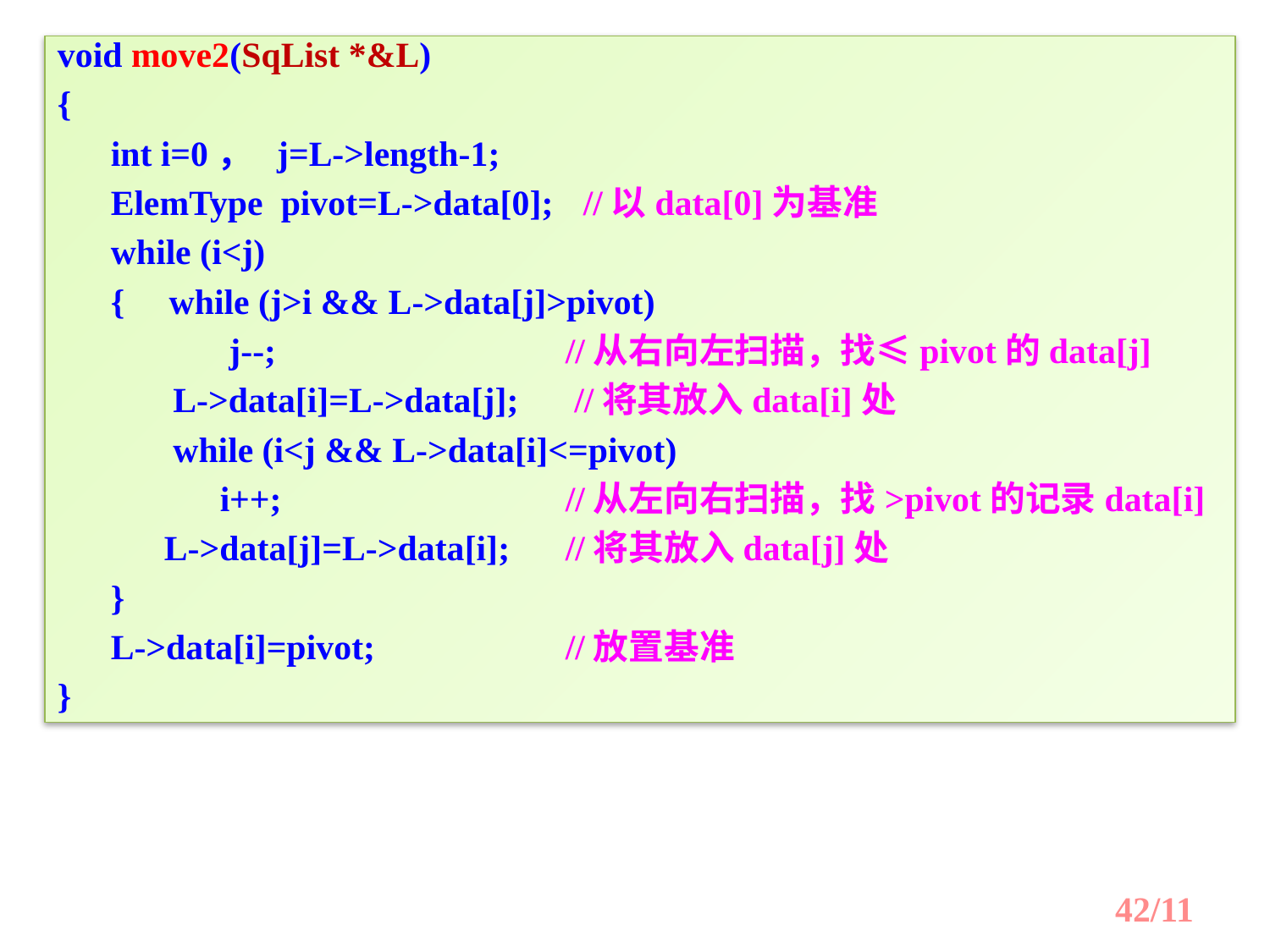

void move2(SqList *&L)
{
      int i=0，  j=L->length-1;
      ElemType  pivot=L->data[0];	  //以data[0]为基准
      while (i<j)
      {     while (j>i && L->data[j]>pivot)
	     j--;       		//从右向左扫描，找≤pivot的data[j]
             L->data[i]=L->data[j];	 //将其放入data[i]处
             while (i<j && L->data[i]<=pivot)
	    i++;      		//从左向右扫描，找>pivot的记录data[i]
            L->data[j]=L->data[i];	//将其放入data[j]处
      }
      L->data[i]=pivot;    		//放置基准
}
42